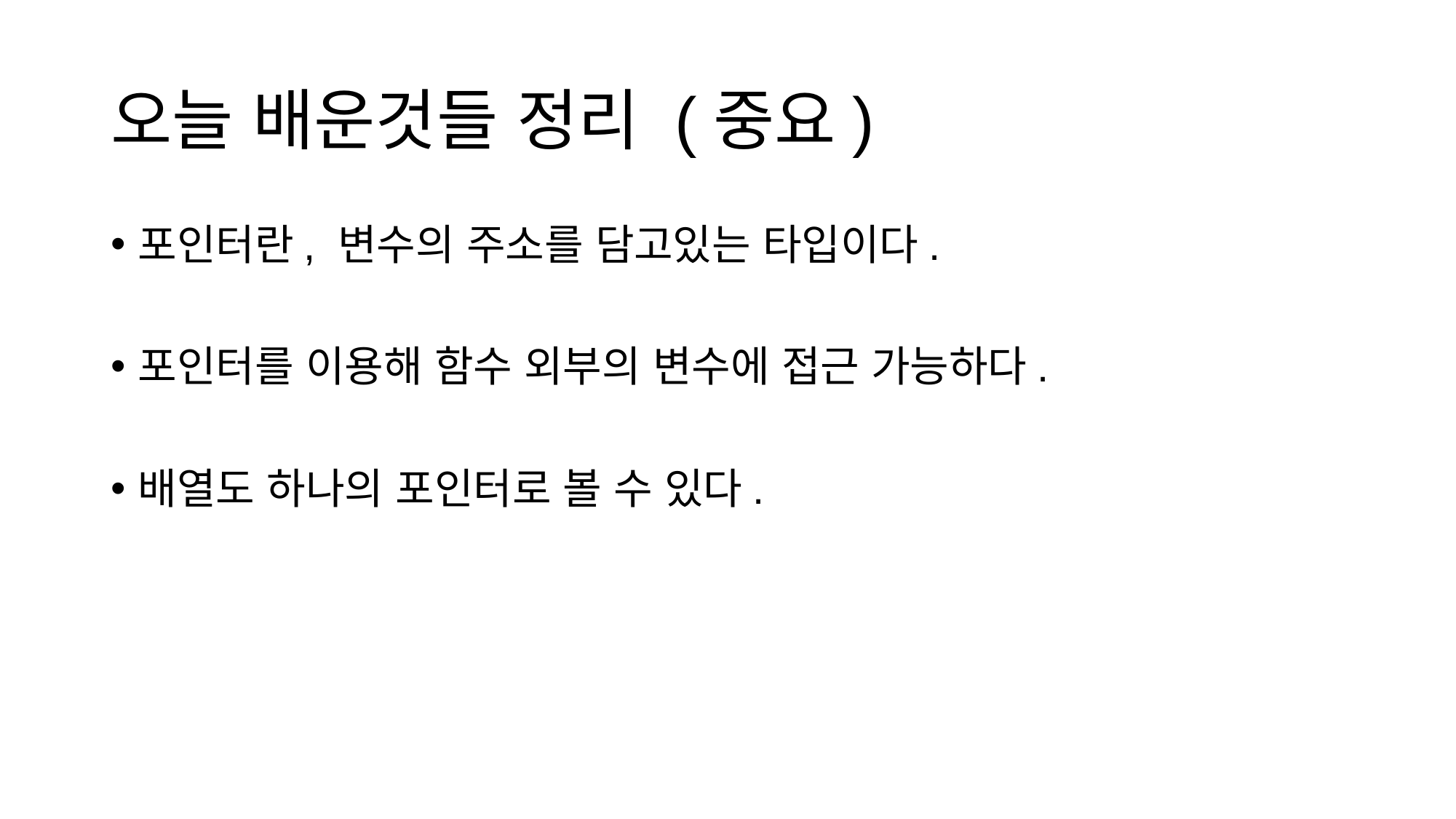

# 오늘 배운것들 정리 (중요)
포인터란, 변수의 주소를 담고있는 타입이다.

포인터를 이용해 함수 외부의 변수에 접근 가능하다.

배열도 하나의 포인터로 볼 수 있다.